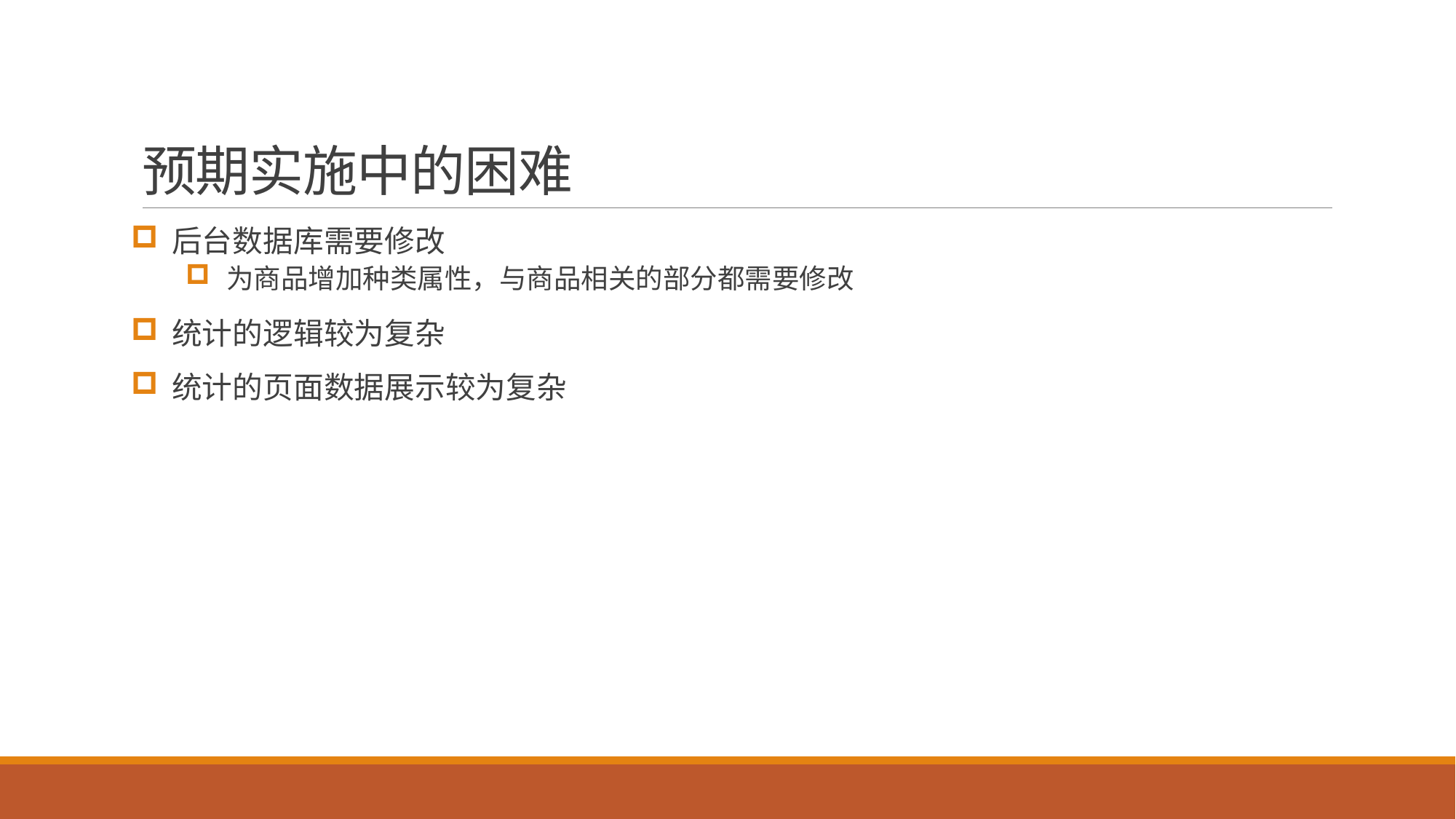

# 预期实施中的困难
后台数据库需要修改
为商品增加种类属性，与商品相关的部分都需要修改
统计的逻辑较为复杂
统计的页面数据展示较为复杂